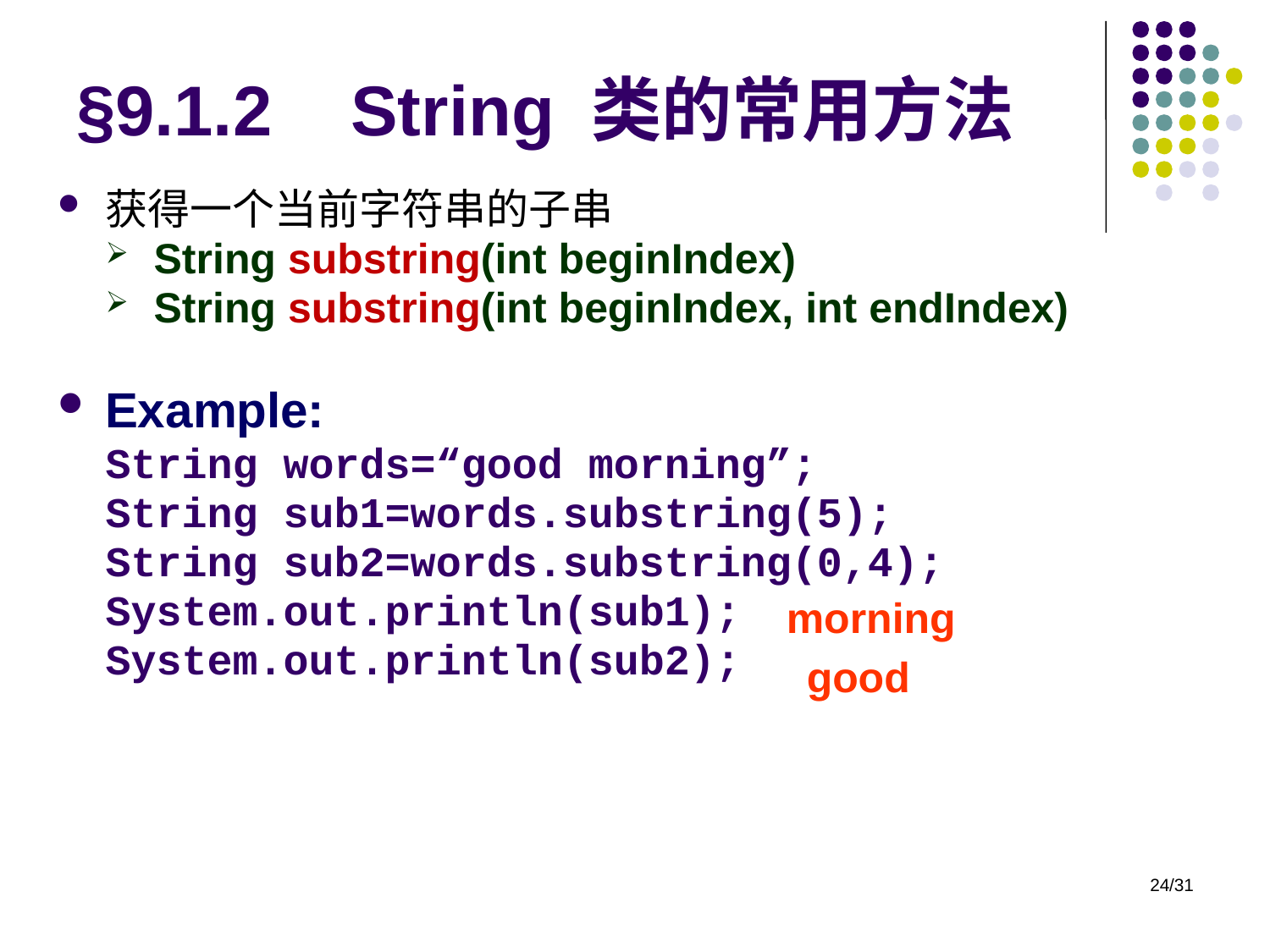

# §9.1.2    String 类的常用方法
获得一个当前字符串的子串
String substring(int beginIndex)
String substring(int beginIndex, int endIndex)

Example:
String words=“good morning”;
String sub1=words.substring(5);
String sub2=words.substring(0,4);
System.out.println(sub1);
System.out.println(sub2);

morning
good
24/31